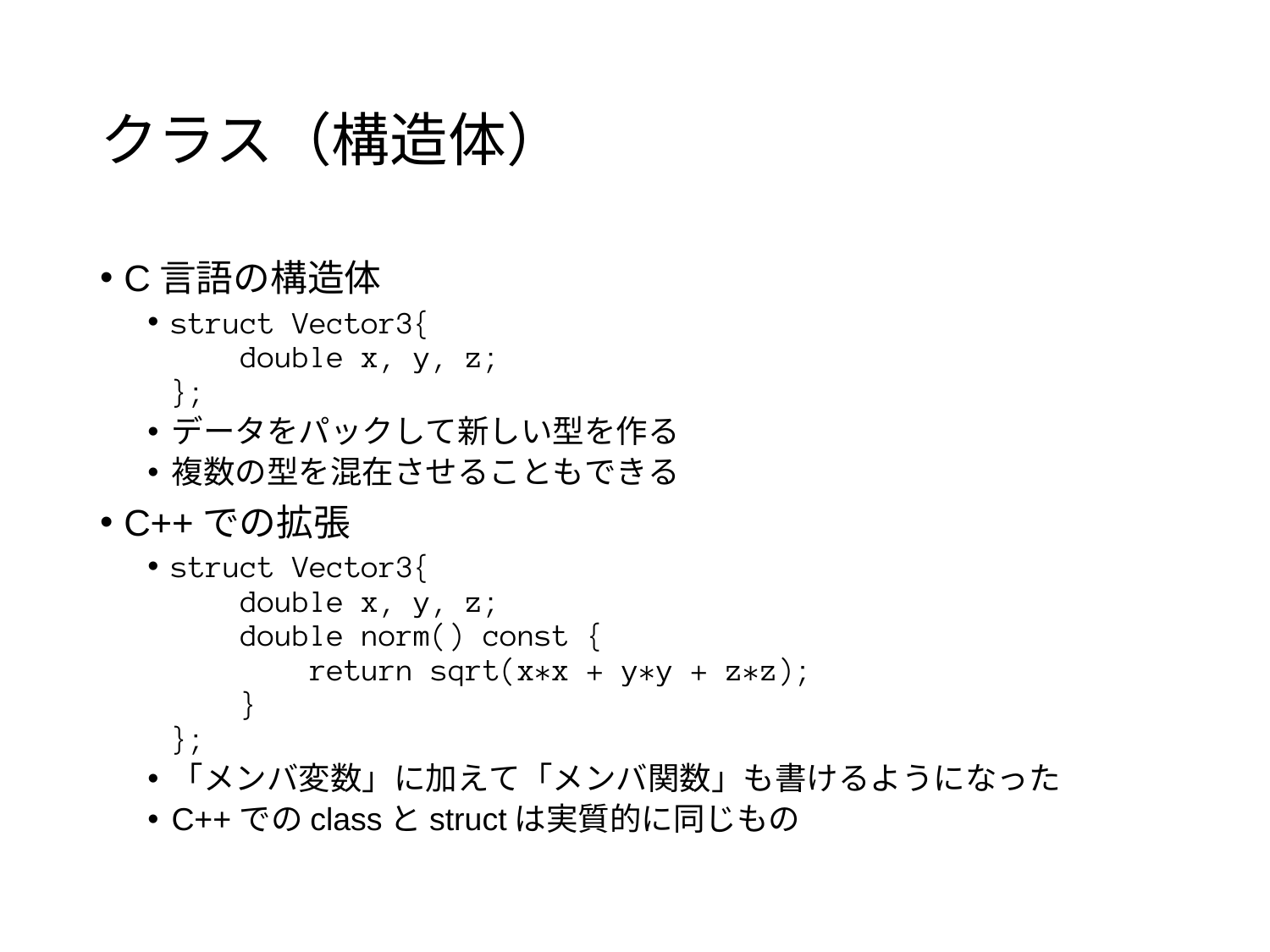

# クラス（構造体）
C言語の構造体
struct Vector3{
    double x, y, z;
};
データをパックして新しい型を作る
複数の型を混在させることもできる
C++での拡張
struct Vector3{
    double x, y, z;
    double norm() const {
        return sqrt(x*x + y*y + z*z);
    }
};
「メンバ変数」に加えて「メンバ関数」も書けるようになった
C++でのclassとstructは実質的に同じもの